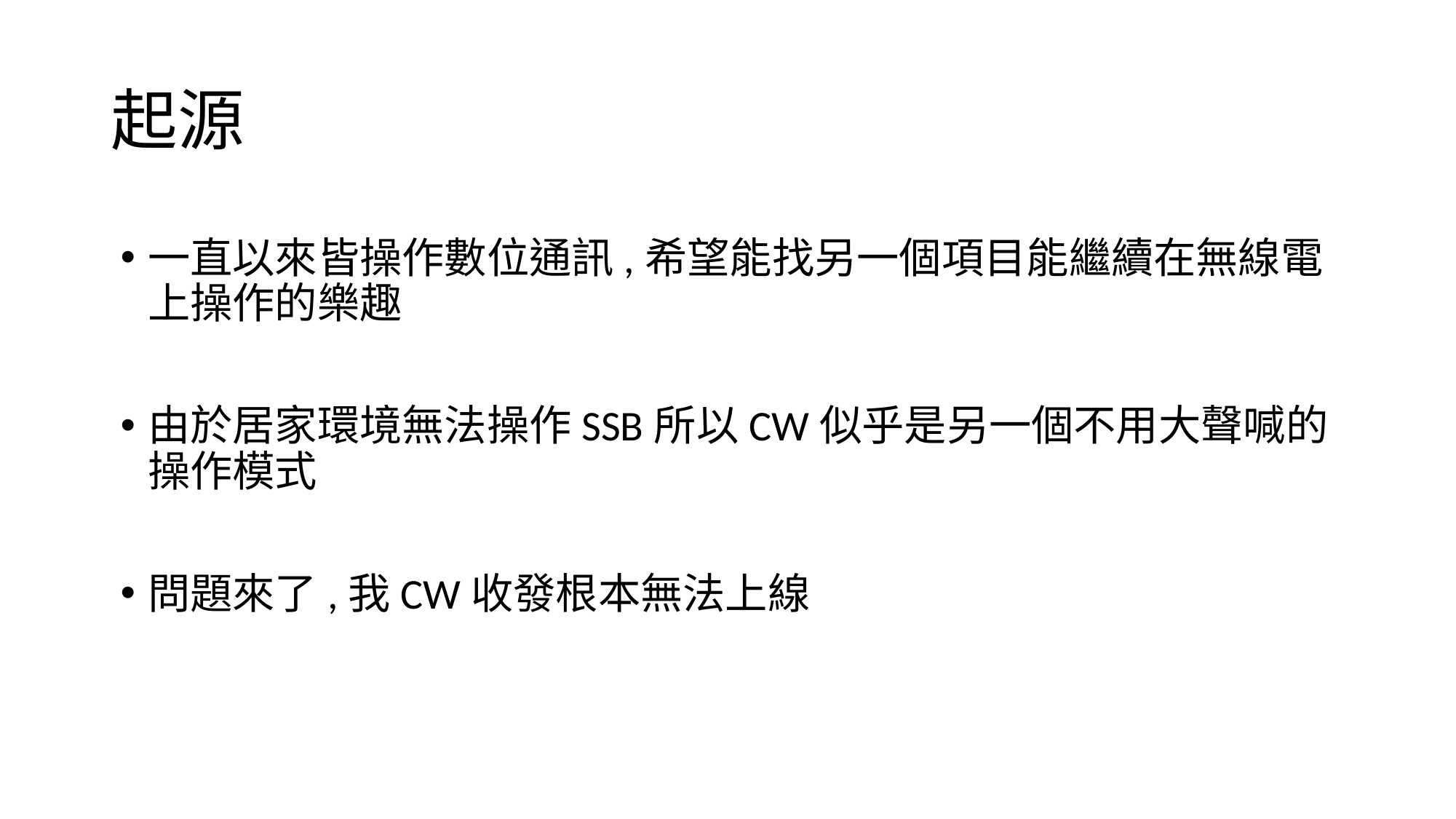

# 起源
一直以來皆操作數位通訊,希望能找另一個項目能繼續在無線電上操作的樂趣

由於居家環境無法操作SSB所以CW似乎是另一個不用大聲喊的操作模式

問題來了,我CW收發根本無法上線